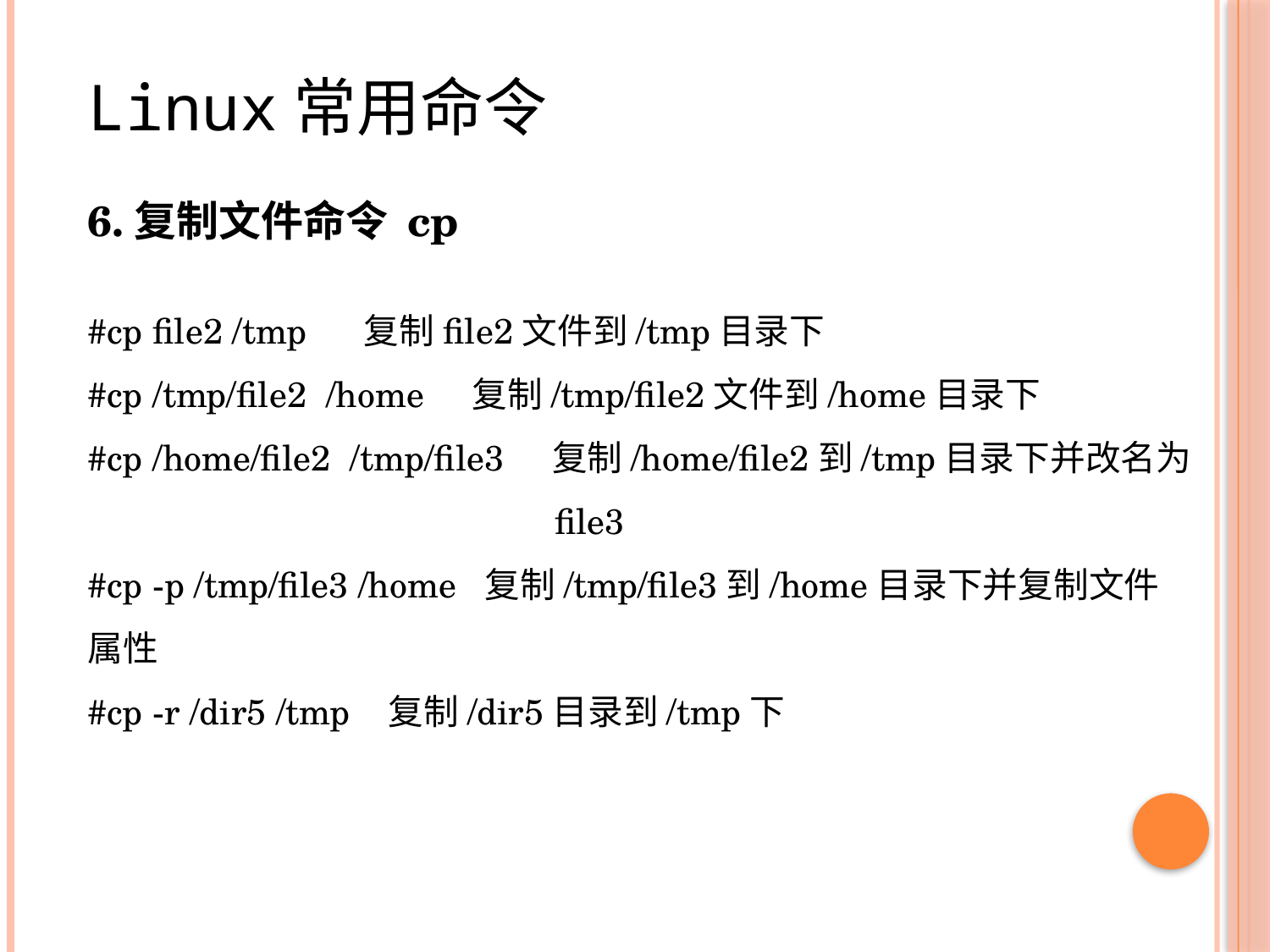

Linux常用命令
6.复制文件命令 cp

#cp file2 /tmp     复制file2文件到/tmp目录下
#cp /tmp/file2  /home    复制/tmp/file2文件到/home目录下
#cp /home/file2  /tmp/file3    复制/home/file2到/tmp目录下并改名为
                                                file3
#cp -p /tmp/file3 /home  复制/tmp/file3到/home目录下并复制文件属性
#cp -r /dir5 /tmp   复制/dir5目录到/tmp下